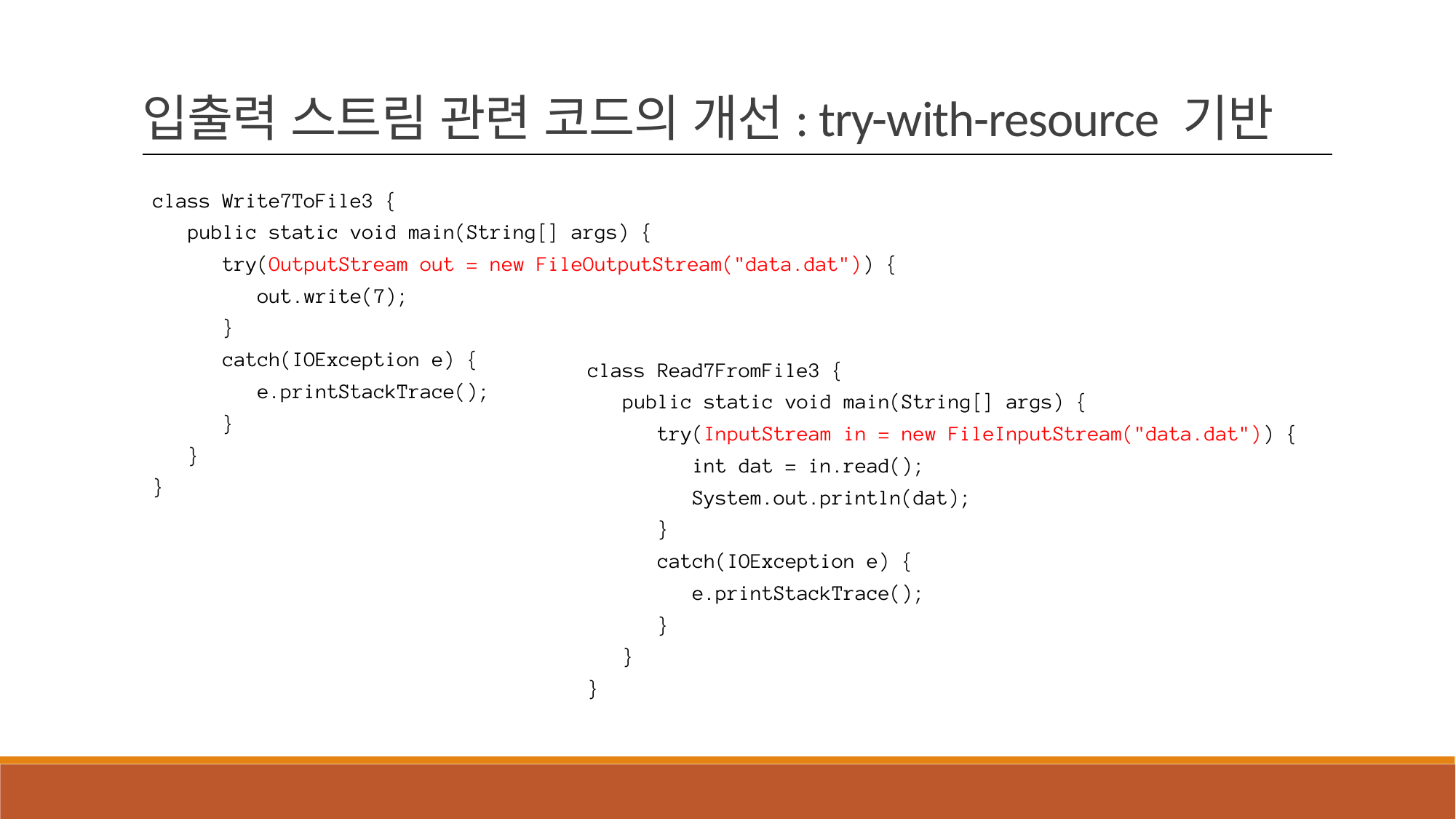

입출력 스트림 관련 코드의 개선: try-with-resource 기반
class Write7ToFile3 {
   public static void main(String[] args) {
      try(OutputStream out = new FileOutputStream("data.dat")) {
         out.write(7);
      }
      catch(IOException e) {
         e.printStackTrace();
      }
   }
}
class Read7FromFile3 {
   public static void main(String[] args) {
      try(InputStream in = new FileInputStream("data.dat")) {
         int dat = in.read();
         System.out.println(dat);
      }
      catch(IOException e) {
         e.printStackTrace();
      }
   }
}